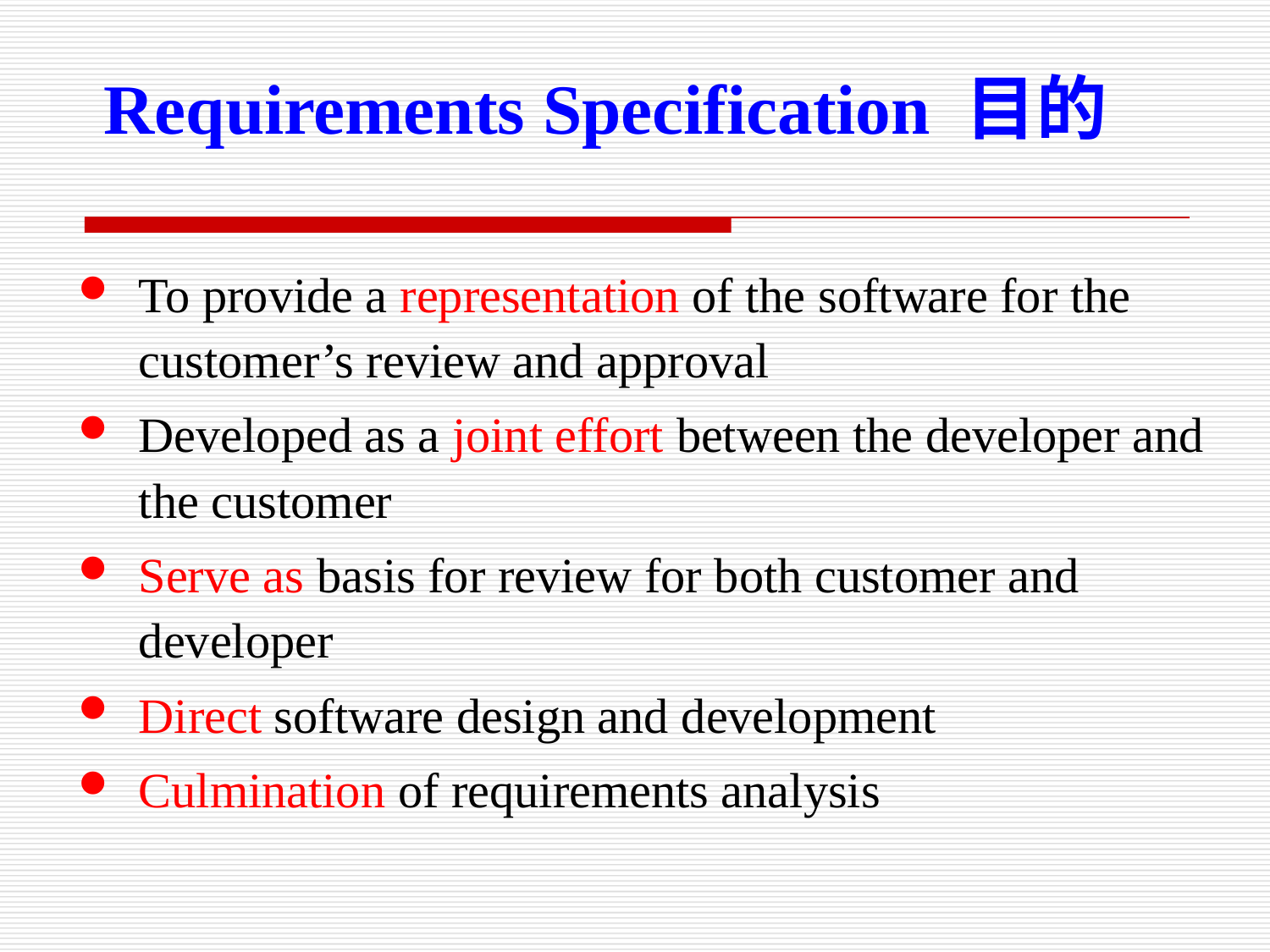

# Requirements Specification 目的
To provide a representation of the software for the customer’s review and approval
Developed as a joint effort between the developer and the customer
Serve as basis for review for both customer and developer
Direct software design and development
Culmination of requirements analysis